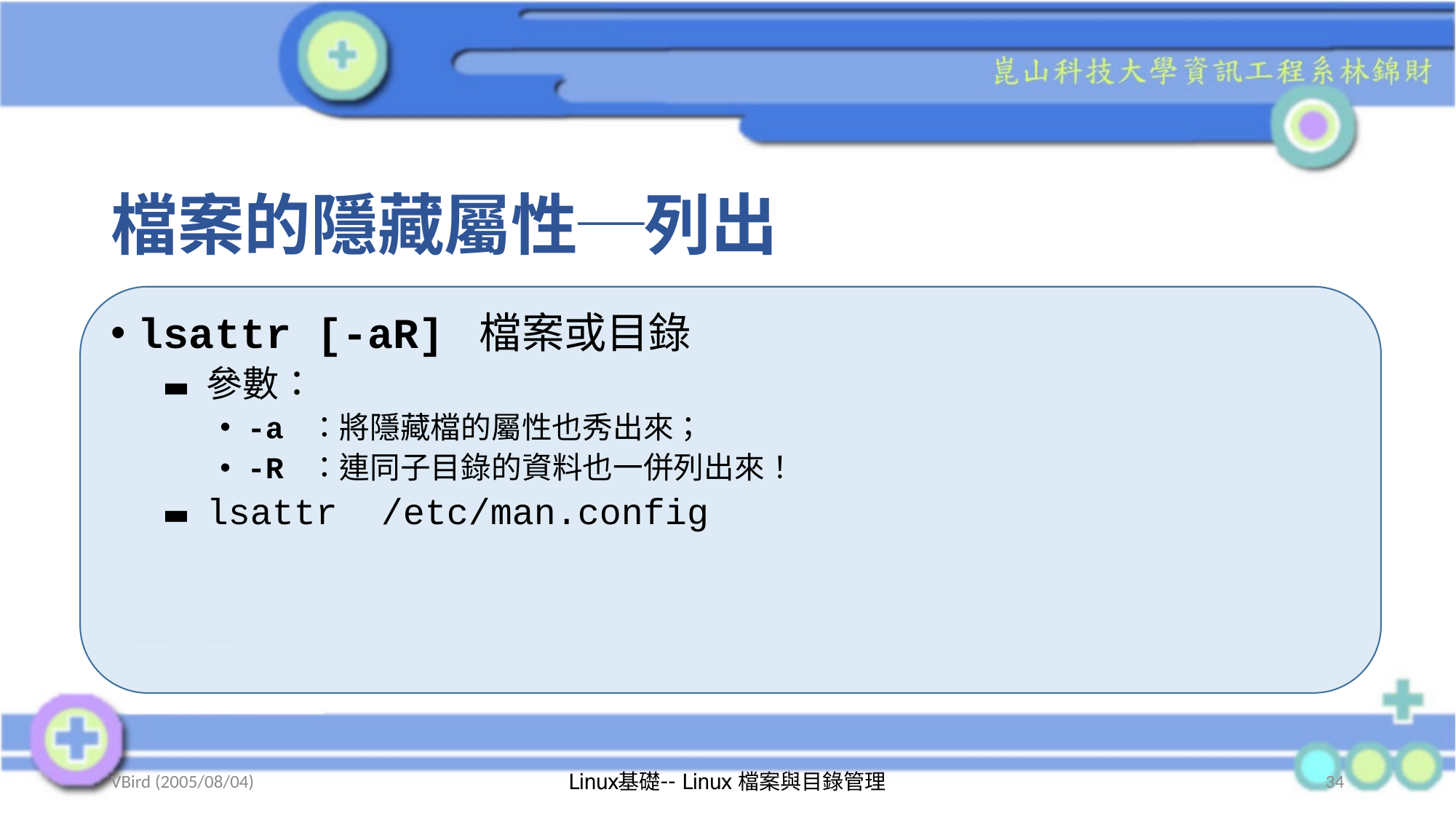

# 檔案的隱藏屬性─列出

lsattr [-aR] 檔案或目錄
參數：
-a ：將隱藏檔的屬性也秀出來；
-R ：連同子目錄的資料也一併列出來！
lsattr  /etc/man.config
VBird (2005/08/04)
Linux基礎-- Linux 檔案與目錄管理
34